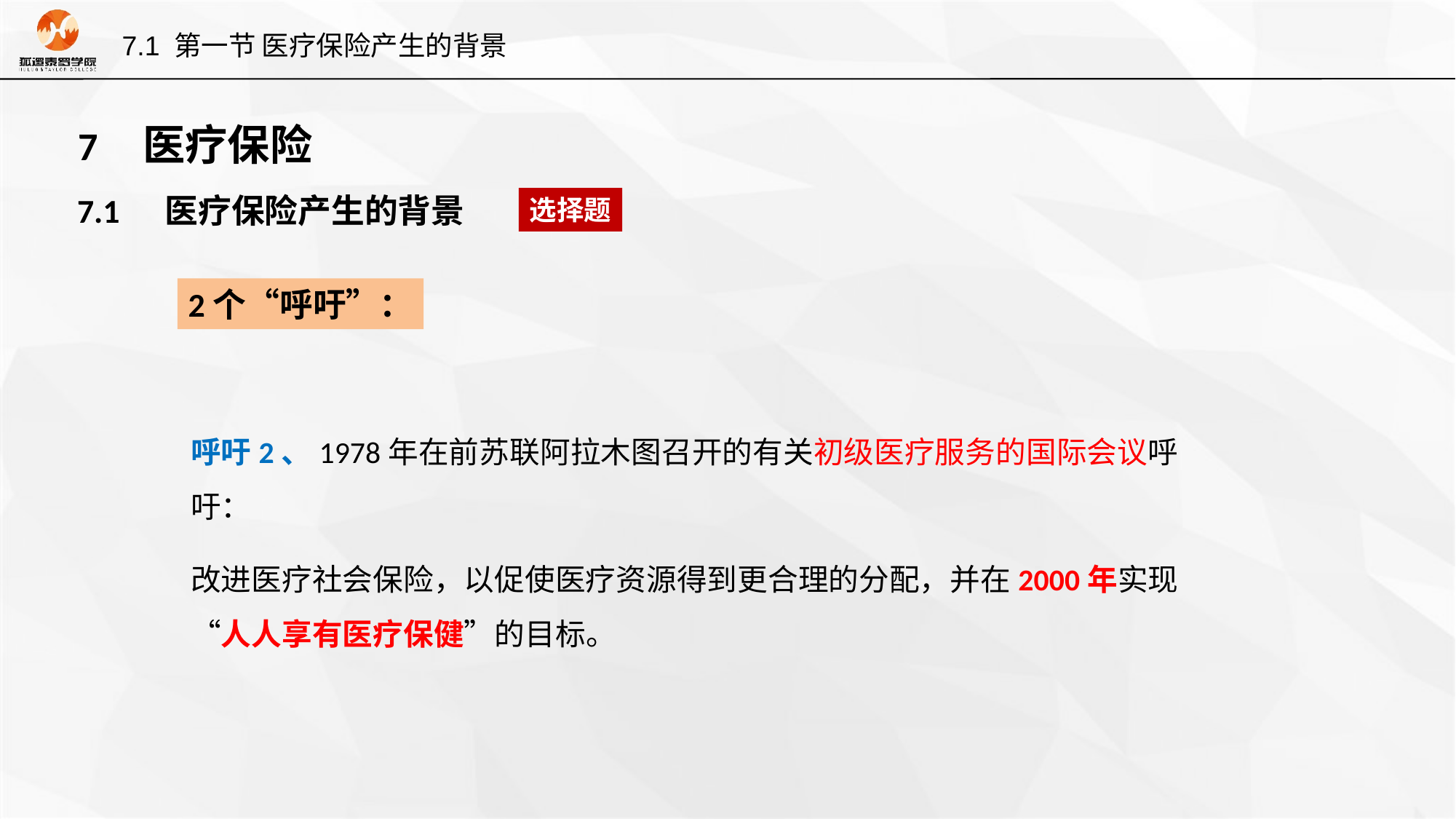

7.1 第一节 医疗保险产生的背景
7    医疗保险
7.1     医疗保险产生的背景
选择题
2个“呼吁”：
呼吁2、1978年在前苏联阿拉木图召开的有关初级医疗服务的国际会议呼吁：
改进医疗社会保险，以促使医疗资源得到更合理的分配，并在2000年实现“人人享有医疗保健”的目标。